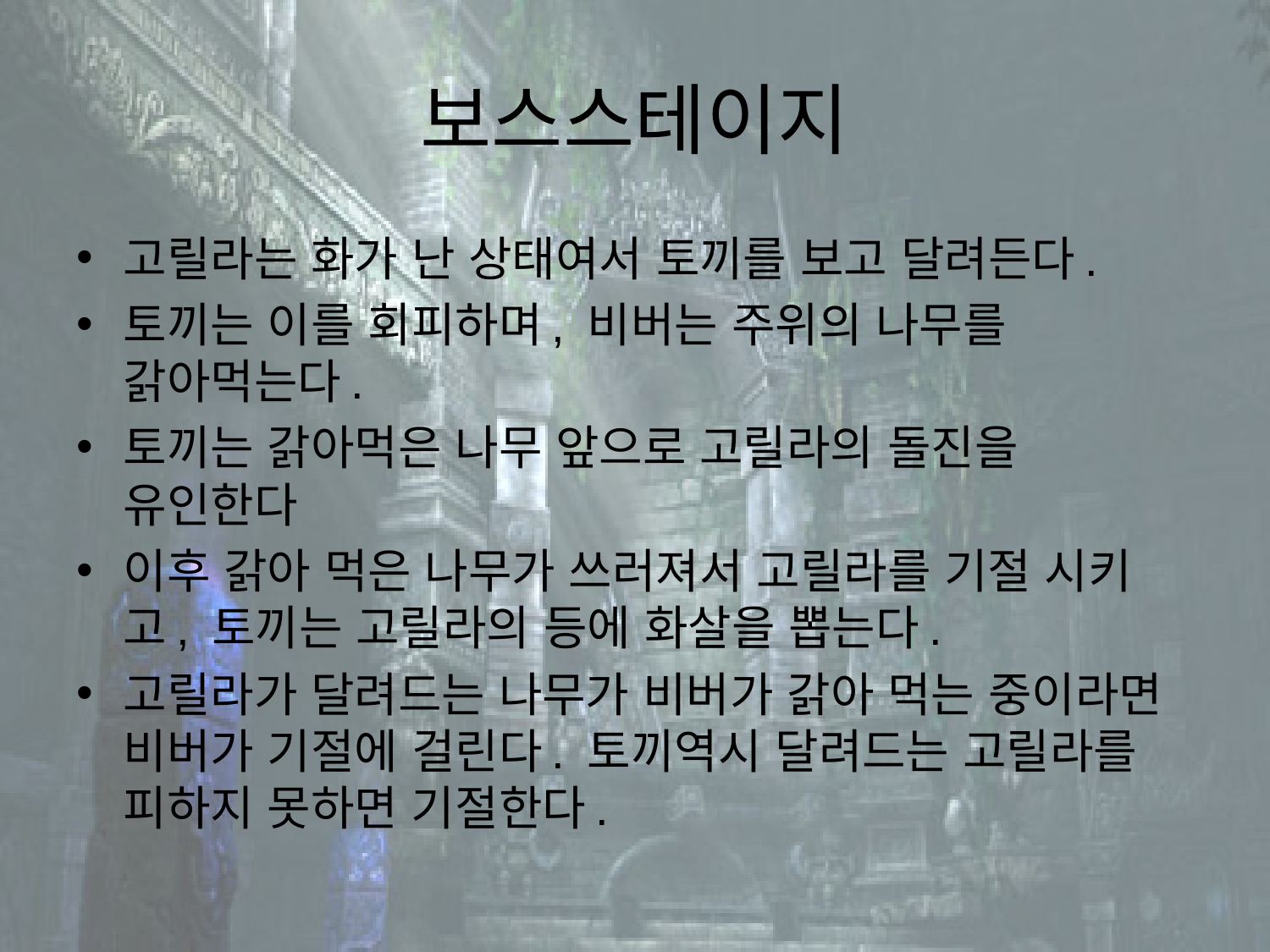

# 보스스테이지
고릴라는 화가 난 상태여서 토끼를 보고 달려든다.
토끼는 이를 회피하며, 비버는 주위의 나무를 갉아먹는다.
토끼는 갉아먹은 나무 앞으로 고릴라의 돌진을 유인한다
이후 갉아 먹은 나무가 쓰러져서 고릴라를 기절 시키고, 토끼는 고릴라의 등에 화살을 뽑는다.
고릴라가 달려드는 나무가 비버가 갉아 먹는 중이라면 비버가 기절에 걸린다. 토끼역시 달려드는 고릴라를 피하지 못하면 기절한다.